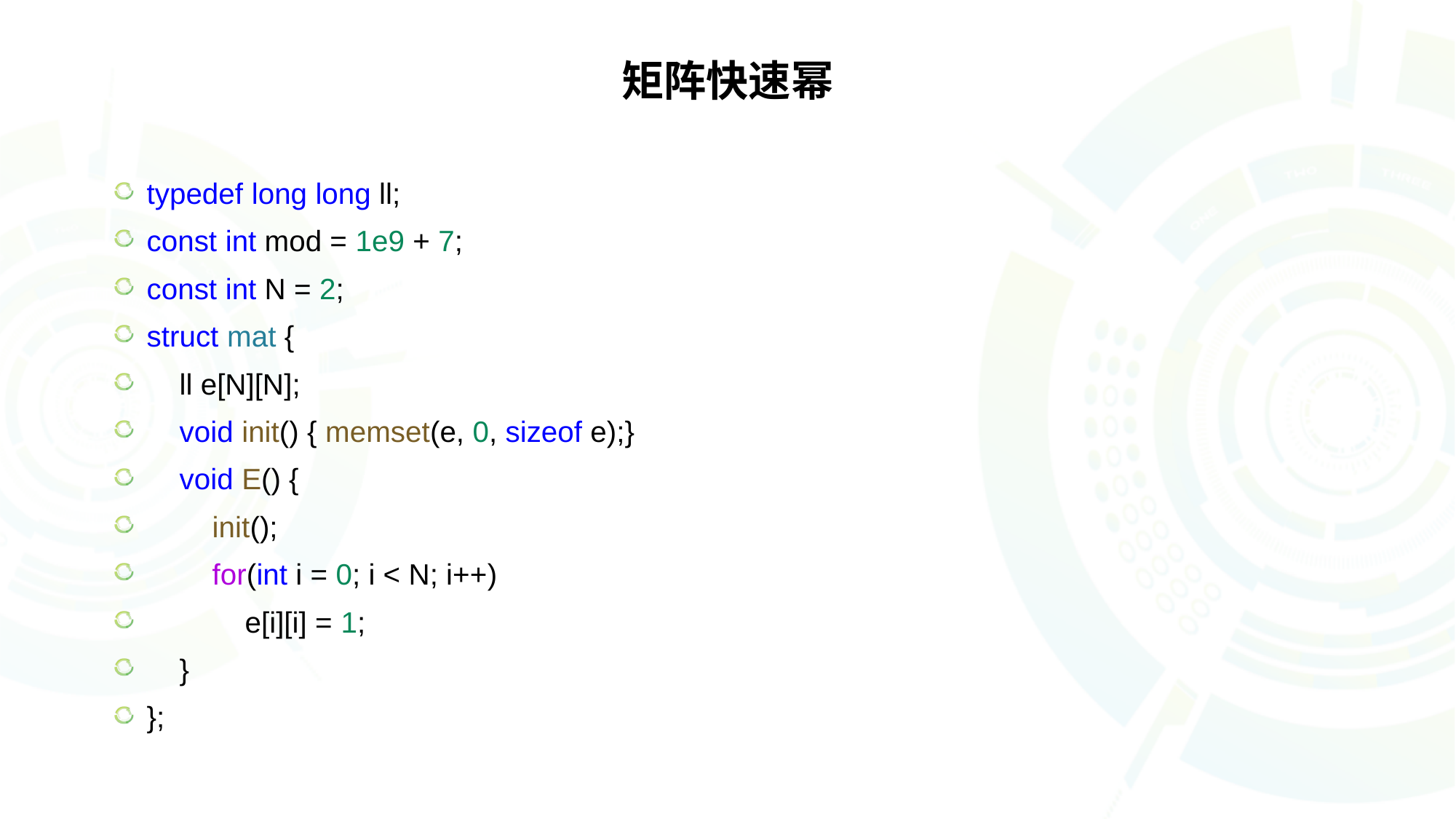

# 矩阵快速幂
typedef long long ll;
const int mod = 1e9 + 7;
const int N = 2;
struct mat {
    ll e[N][N];
    void init() { memset(e, 0, sizeof e);}
    void E() {
        init();
        for(int i = 0; i < N; i++)
            e[i][i] = 1;
    }
};